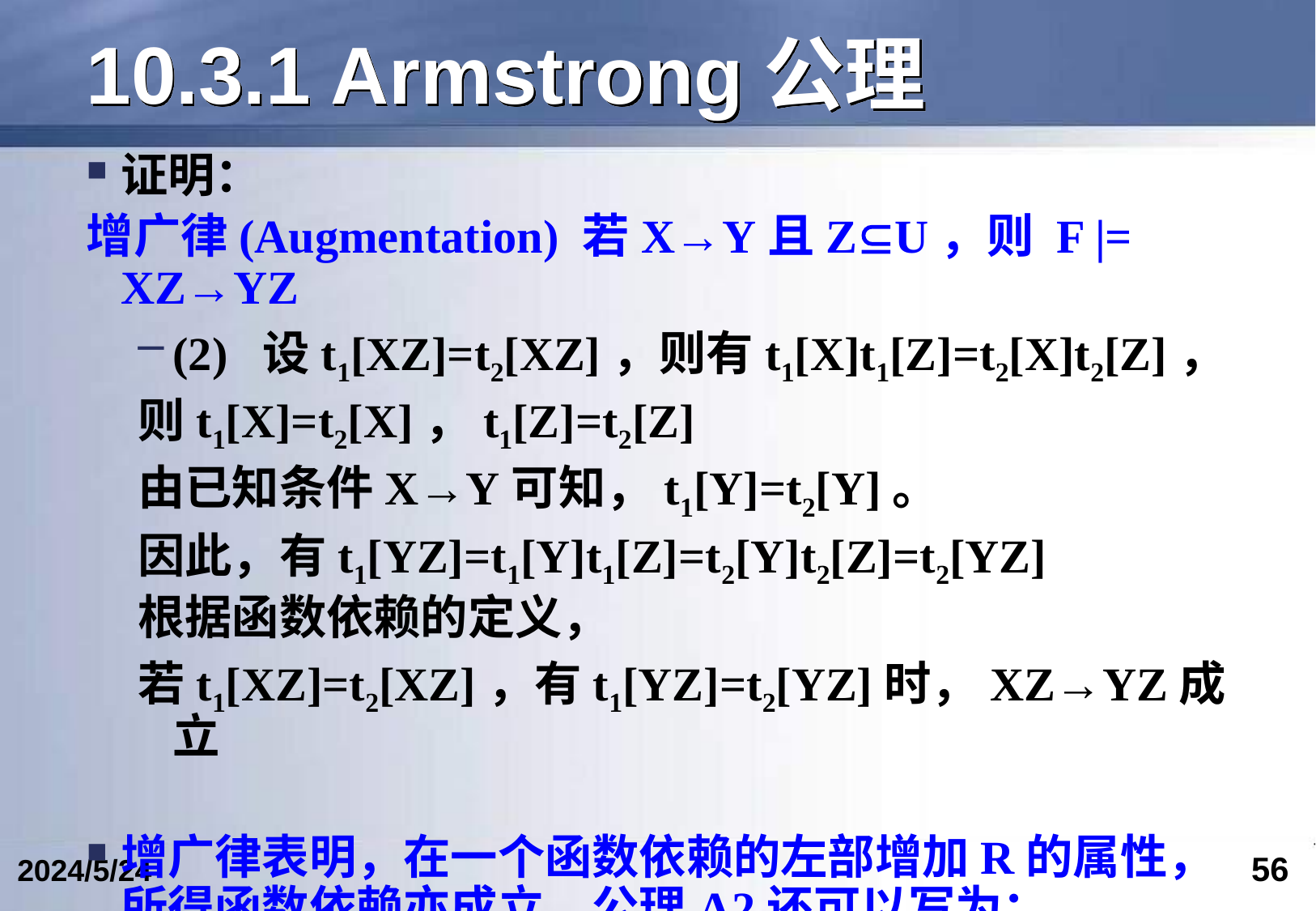

# 10.3.1 Armstrong公理
证明：
增广律(Augmentation) 若X→Y且Z⊆U，则 F |= XZ→YZ
(2)  设t1[XZ]=t2[XZ]，则有t1[X]t1[Z]=t2[X]t2[Z]，
则t1[X]=t2[X]，t1[Z]=t2[Z]
由已知条件X→Y可知，t1[Y]=t2[Y]。
因此，有t1[YZ]=t1[Y]t1[Z]=t2[Y]t2[Z]=t2[YZ]
根据函数依赖的定义，
若t1[XZ]=t2[XZ]，有t1[YZ]=t2[YZ]时，XZ→YZ成立

增广律表明，在一个函数依赖的左部增加R的属性，所得函数依赖亦成立。公理A2还可以写为：
若X→Y且W⊆Z⊆U，则 F|=XZ→YW。
56
2024/5/24